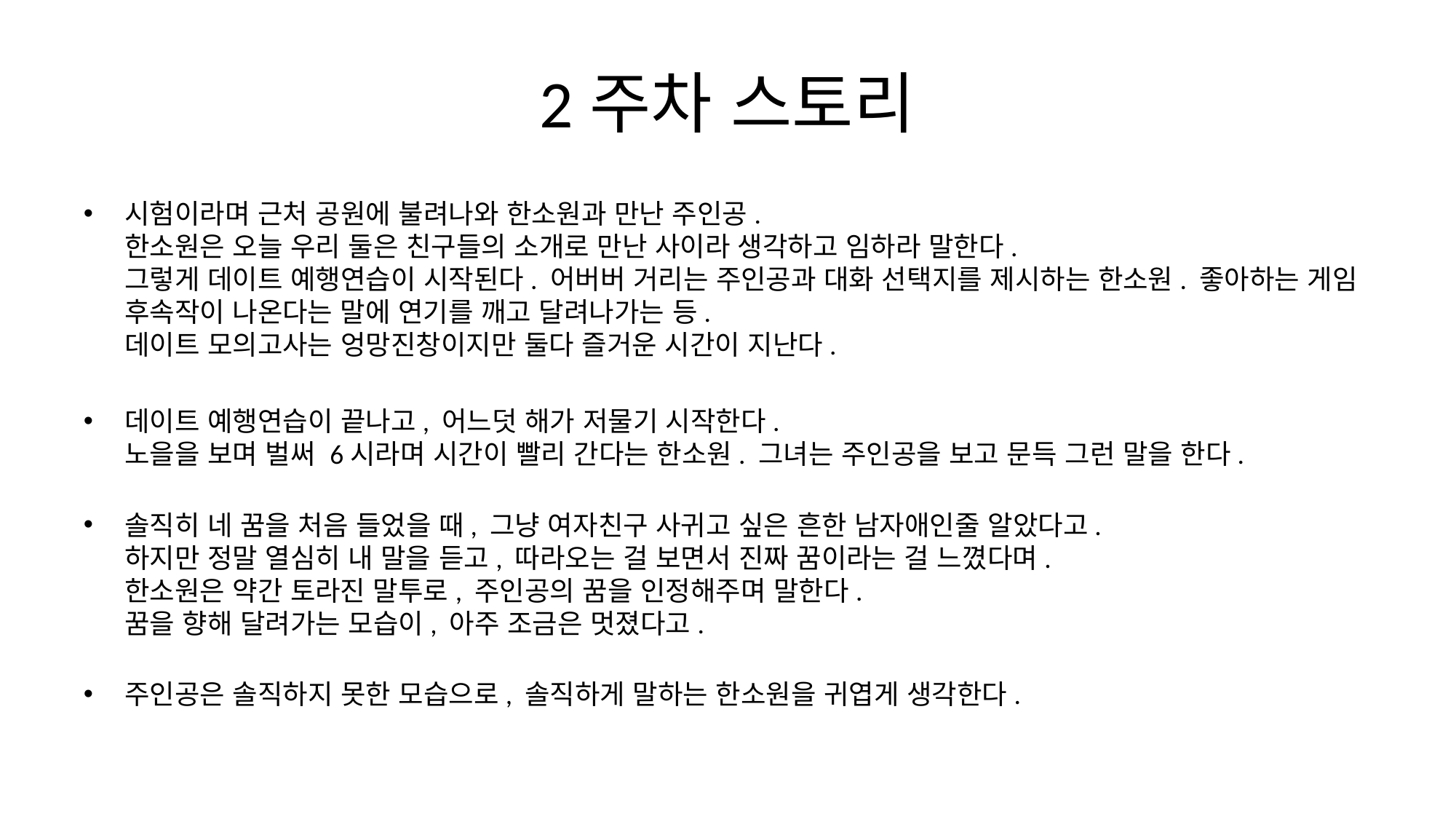

# 2주차 스토리
시험이라며 근처 공원에 불려나와 한소원과 만난 주인공.
한소원은 오늘 우리 둘은 친구들의 소개로 만난 사이라 생각하고 임하라 말한다.
그렇게 데이트 예행연습이 시작된다. 어버버 거리는 주인공과 대화 선택지를 제시하는 한소원. 좋아하는 게임 후속작이 나온다는 말에 연기를 깨고 달려나가는 등.
데이트 모의고사는 엉망진창이지만 둘다 즐거운 시간이 지난다.

데이트 예행연습이 끝나고, 어느덧 해가 저물기 시작한다.
노을을 보며 벌써 6시라며 시간이 빨리 간다는 한소원. 그녀는 주인공을 보고 문득 그런 말을 한다.
솔직히 네 꿈을 처음 들었을 때, 그냥 여자친구 사귀고 싶은 흔한 남자애인줄 알았다고.
하지만 정말 열심히 내 말을 듣고, 따라오는 걸 보면서 진짜 꿈이라는 걸 느꼈다며.
한소원은 약간 토라진 말투로, 주인공의 꿈을 인정해주며 말한다.
꿈을 향해 달려가는 모습이, 아주 조금은 멋졌다고.
주인공은 솔직하지 못한 모습으로, 솔직하게 말하는 한소원을 귀엽게 생각한다.